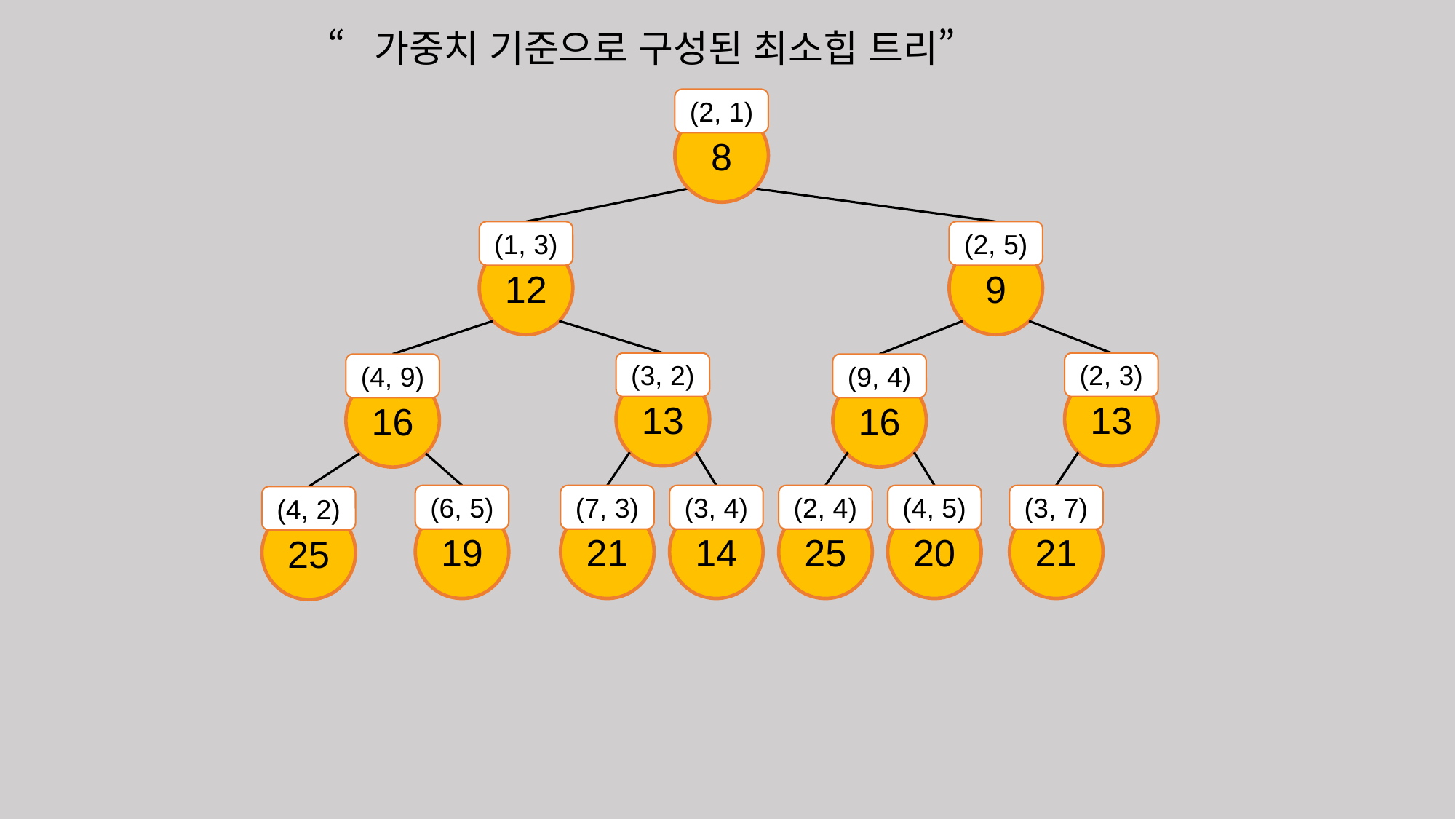

“가중치 기준으로 구성된 최소힙 트리”
(2, 1)
8
(1, 3)
12
(2, 5)
9
(3, 2)
13
(2, 3)
13
(4, 9)
16
(9, 4)
16
(6, 5)
19
(7, 3)
21
(3, 4)
14
(2, 4)
25
(4, 5)
20
(3, 7)
21
(4, 2)
25